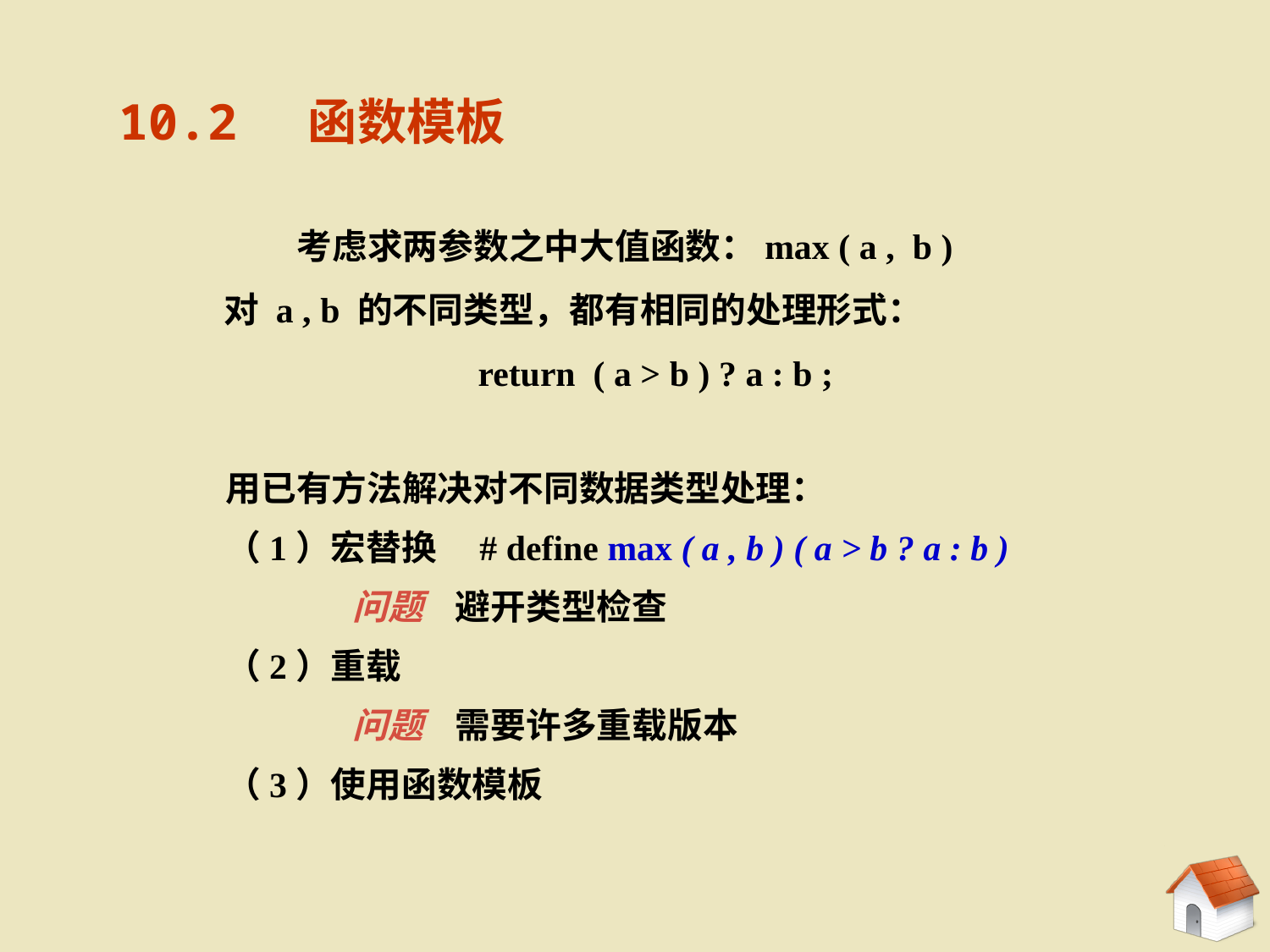

10.2  函数模板
        考虑求两参数之中大值函数：max ( a ,  b )
对 a , b 的不同类型，都有相同的处理形式：
		return  ( a > b ) ? a : b ;
用已有方法解决对不同数据类型处理：
（1）宏替换	# define max ( a , b ) ( a > b ? a : b )
	问题    避开类型检查
（2）重载
	问题    需要许多重载版本
（3）使用函数模板